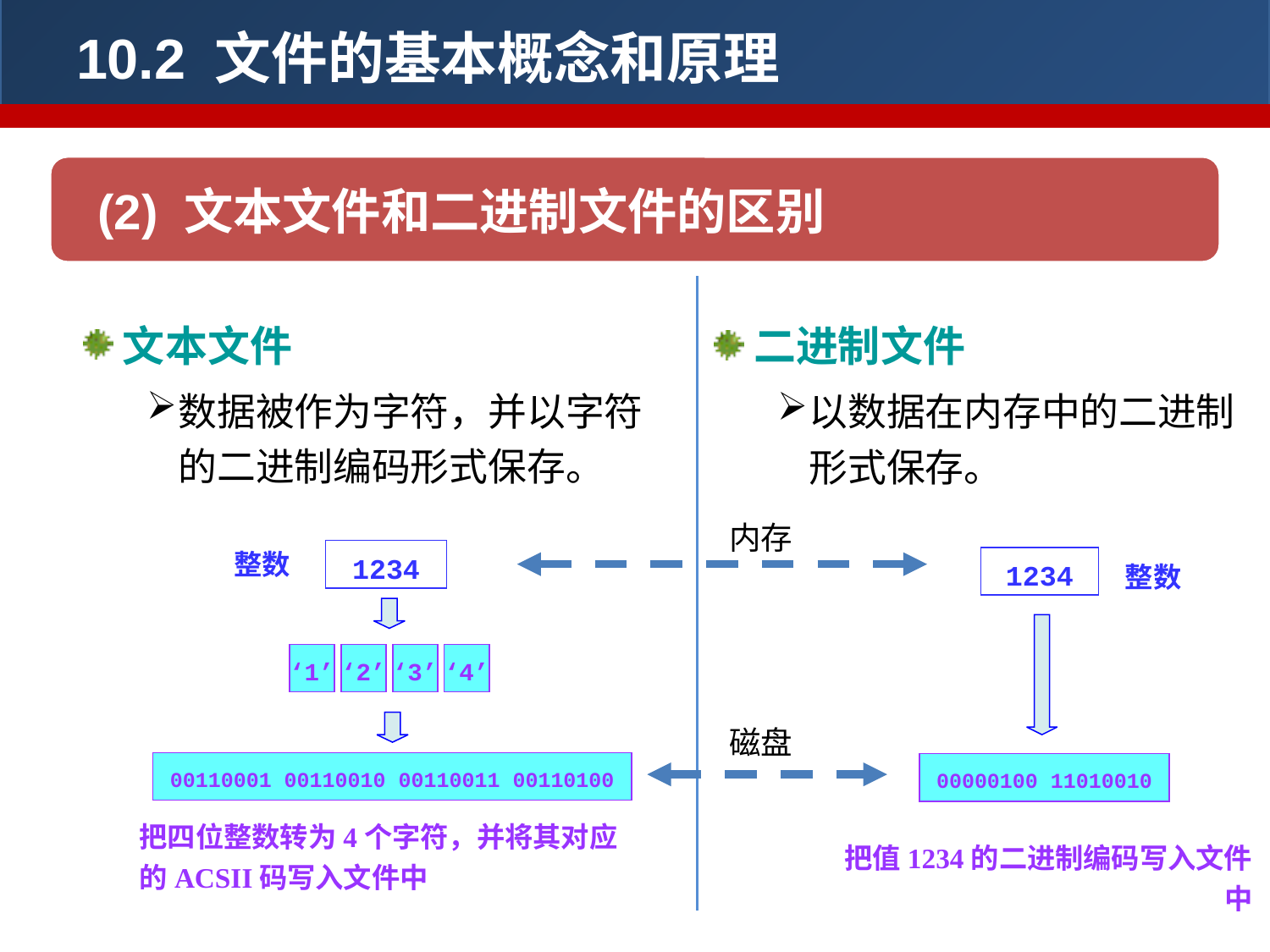

10.2 文件的基本概念和原理
(2) 文本文件和二进制文件的区别
文本文件
数据被作为字符，并以字符的二进制编码形式保存。
二进制文件
以数据在内存中的二进制形式保存。
内存
整数
1234
整数
1234

‘1’
‘2’
‘3’
‘4’

磁盘
00110001 00110010 00110011 00110100
00000100 11010010
把四位整数转为4个字符，并将其对应的ACSII码写入文件中
把值1234的二进制编码写入文件中